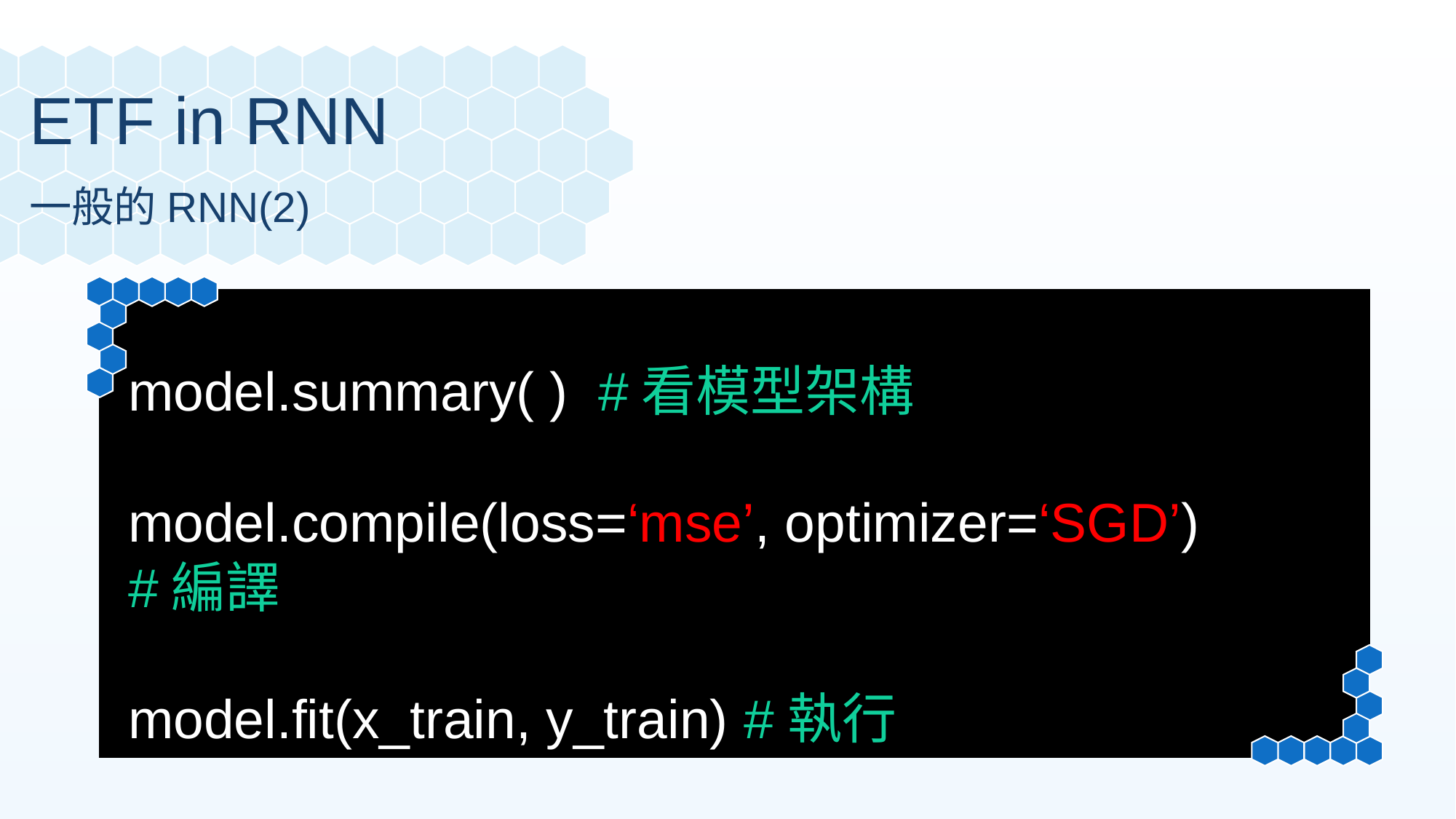

ETF in RNN
一般的RNN(2)

model.summary( )  #看模型架構

model.compile(loss=‘mse’, optimizer=‘SGD’)
#編譯

model.fit(x_train, y_train) #執行